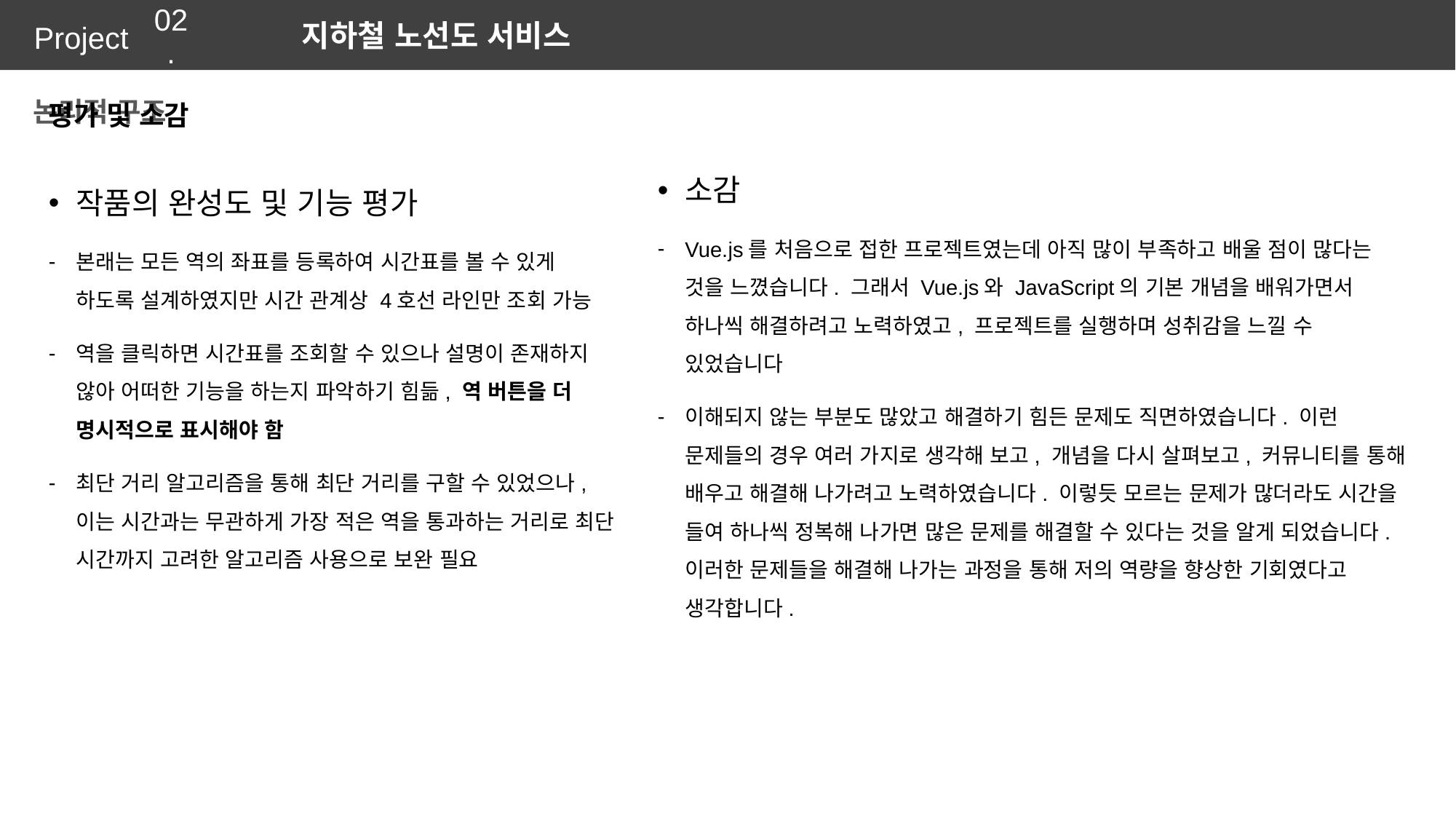

02.
지하철 노선도 서비스
평가 및 소감
소감
Vue.js를 처음으로 접한 프로젝트였는데 아직 많이 부족하고 배울 점이 많다는 것을 느꼈습니다. 그래서 Vue.js와 JavaScript의 기본 개념을 배워가면서 하나씩 해결하려고 노력하였고, 프로젝트를 실행하며 성취감을 느낄 수 있었습니다
이해되지 않는 부분도 많았고 해결하기 힘든 문제도 직면하였습니다. 이런 문제들의 경우 여러 가지로 생각해 보고, 개념을 다시 살펴보고, 커뮤니티를 통해 배우고 해결해 나가려고 노력하였습니다. 이렇듯 모르는 문제가 많더라도 시간을 들여 하나씩 정복해 나가면 많은 문제를 해결할 수 있다는 것을 알게 되었습니다. 이러한 문제들을 해결해 나가는 과정을 통해 저의 역량을 향상한 기회였다고 생각합니다.
작품의 완성도 및 기능 평가
본래는 모든 역의 좌표를 등록하여 시간표를 볼 수 있게 하도록 설계하였지만 시간 관계상 4호선 라인만 조회 가능
역을 클릭하면 시간표를 조회할 수 있으나 설명이 존재하지 않아 어떠한 기능을 하는지 파악하기 힘듦, 역 버튼을 더 명시적으로 표시해야 함
최단 거리 알고리즘을 통해 최단 거리를 구할 수 있었으나, 이는 시간과는 무관하게 가장 적은 역을 통과하는 거리로 최단 시간까지 고려한 알고리즘 사용으로 보완 필요